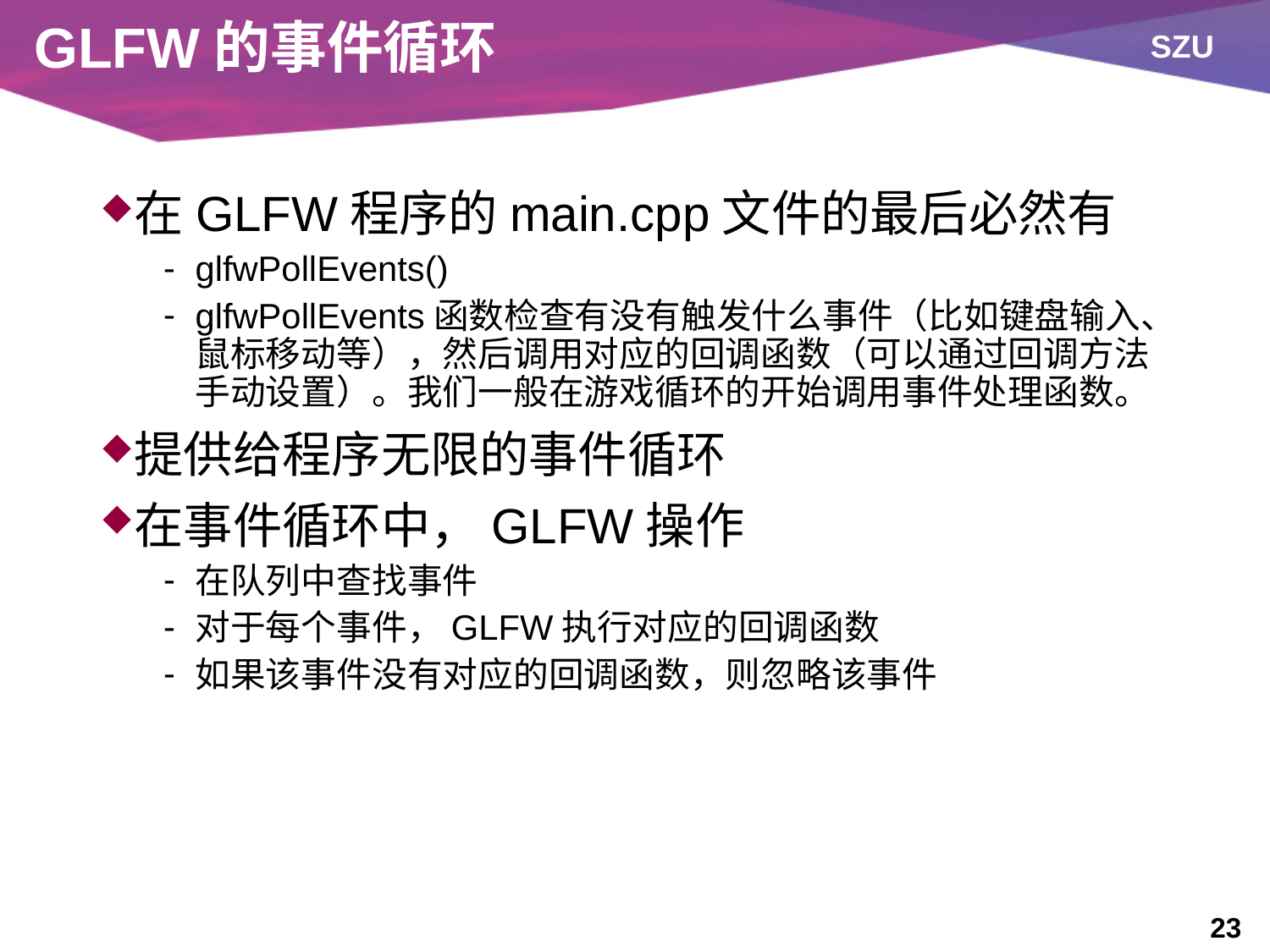

# GLFW的事件循环
在GLFW程序的main.cpp文件的最后必然有
glfwPollEvents()
glfwPollEvents函数检查有没有触发什么事件（比如键盘输入、鼠标移动等），然后调用对应的回调函数（可以通过回调方法手动设置）。我们一般在游戏循环的开始调用事件处理函数。
提供给程序无限的事件循环
在事件循环中，GLFW操作
在队列中查找事件
对于每个事件，GLFW执行对应的回调函数
如果该事件没有对应的回调函数，则忽略该事件
23